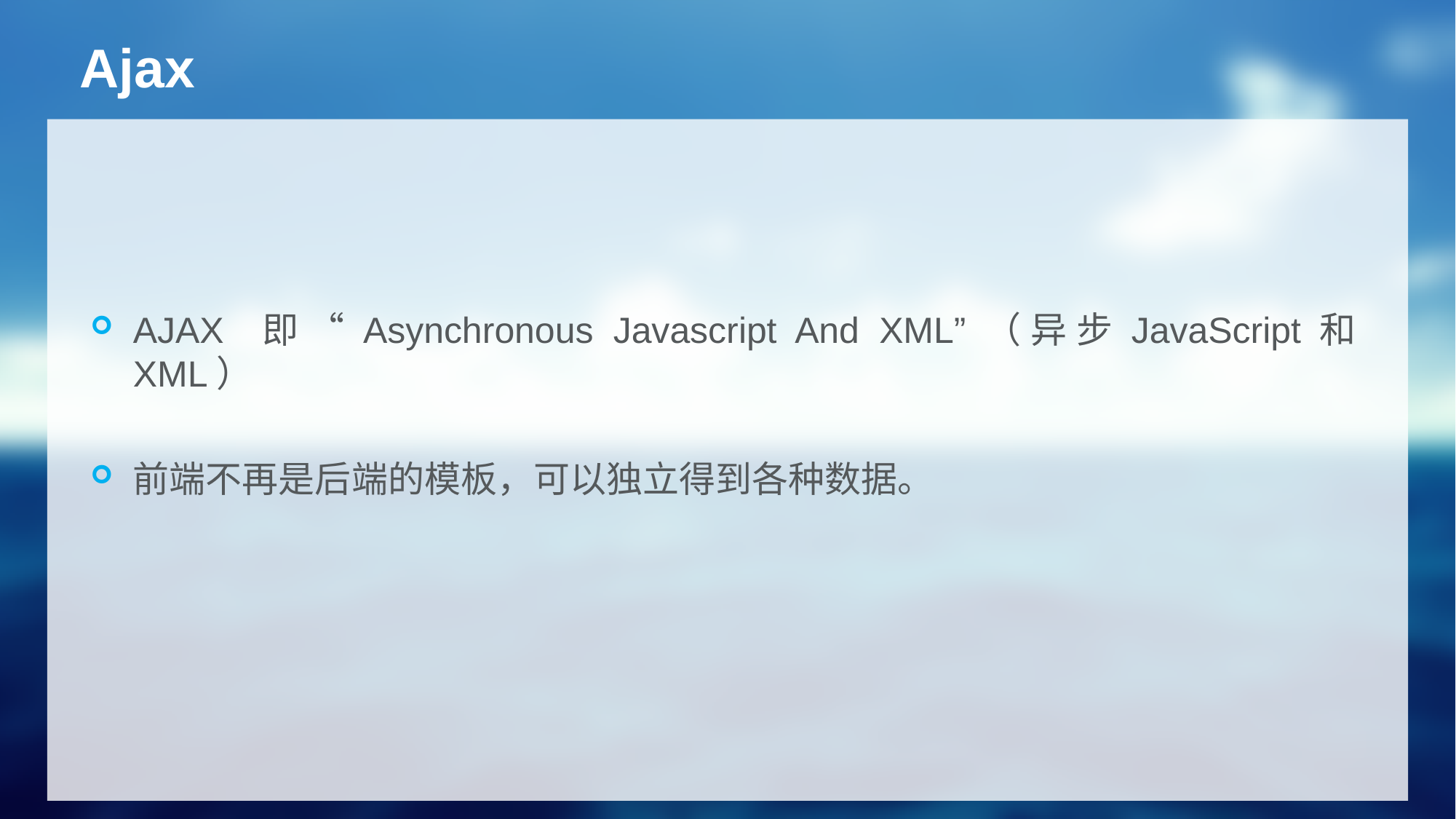

# Ajax
AJAX 即“Asynchronous Javascript And XML”（异步JavaScript和XML）

前端不再是后端的模板，可以独立得到各种数据。